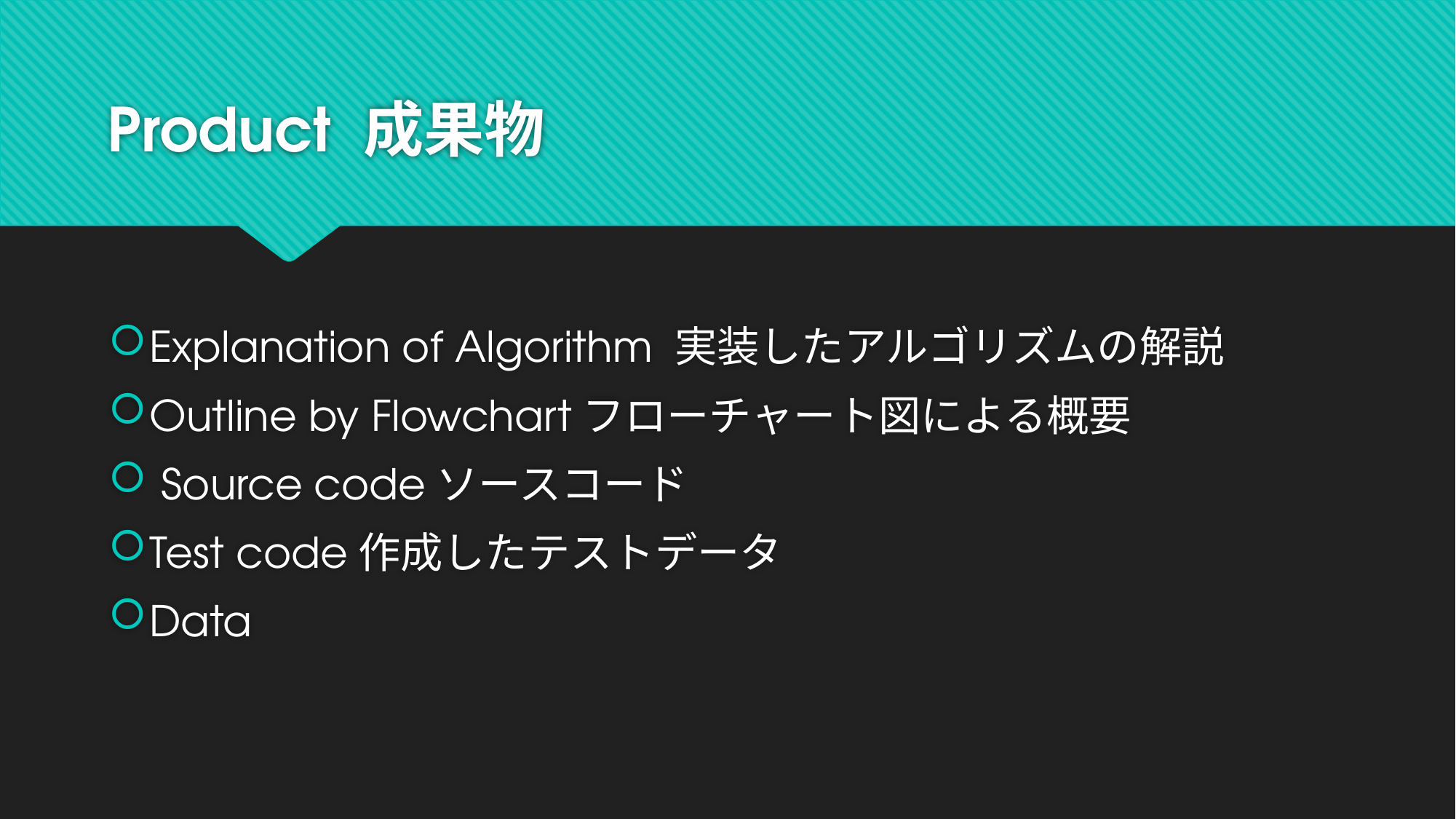

# Product 成果物

Explanation of Algorithm 実装したアルゴリズムの解説
Outline by Flowchartフローチャート図による概要
 Source codeソースコード
Test code作成したテストデータ
Data